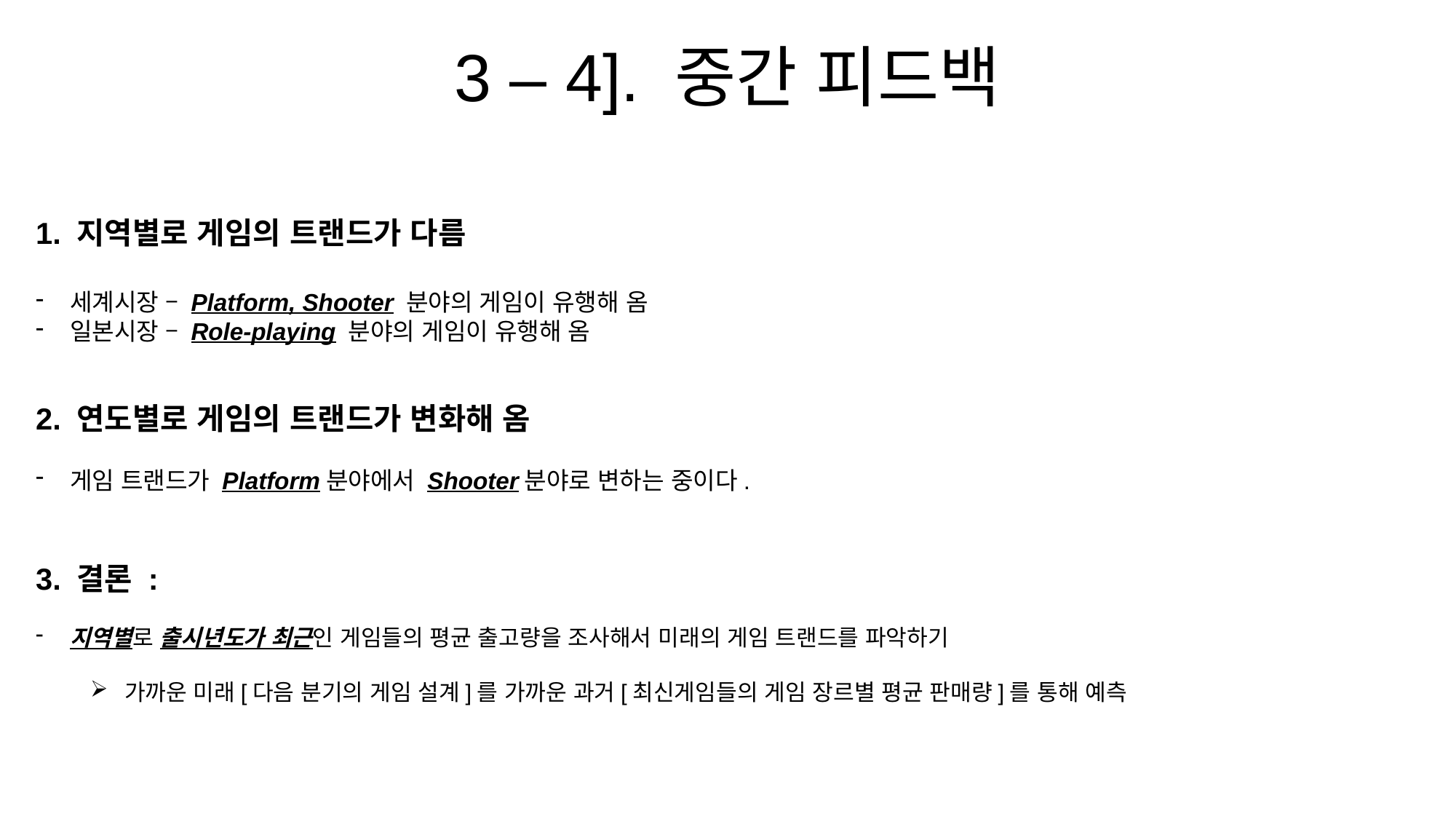

3 – 4]. 중간 피드백

1. 지역별로 게임의 트랜드가 다름

세계시장 – Platform, Shooter 분야의 게임이 유행해 옴
일본시장 – Role-playing 분야의 게임이 유행해 옴

2. 연도별로 게임의 트랜드가 변화해 옴

게임 트랜드가 Platform분야에서 Shooter분야로 변하는 중이다.

3. 결론 :

지역별로 출시년도가 최근인 게임들의 평균 출고량을 조사해서 미래의 게임 트랜드를 파악하기

가까운 미래[다음 분기의 게임 설계]를 가까운 과거[최신게임들의 게임 장르별 평균 판매량]를 통해 예측